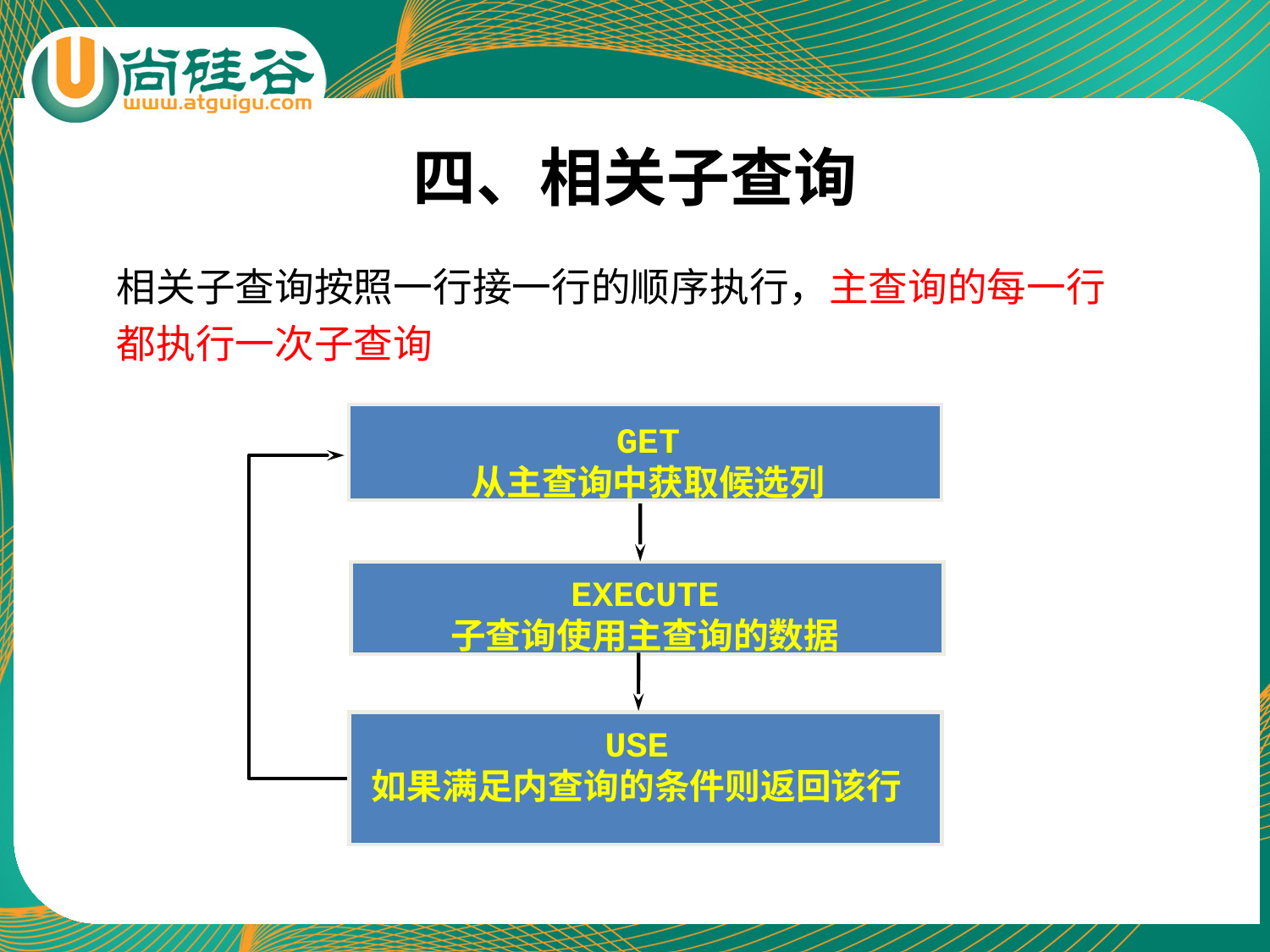

# 四、相关子查询
相关子查询按照一行接一行的顺序执行，主查询的每一行都执行一次子查询

GET
从主查询中获取候选列

EXECUTE
子查询使用主查询的数据

USE
如果满足内查询的条件则返回该行